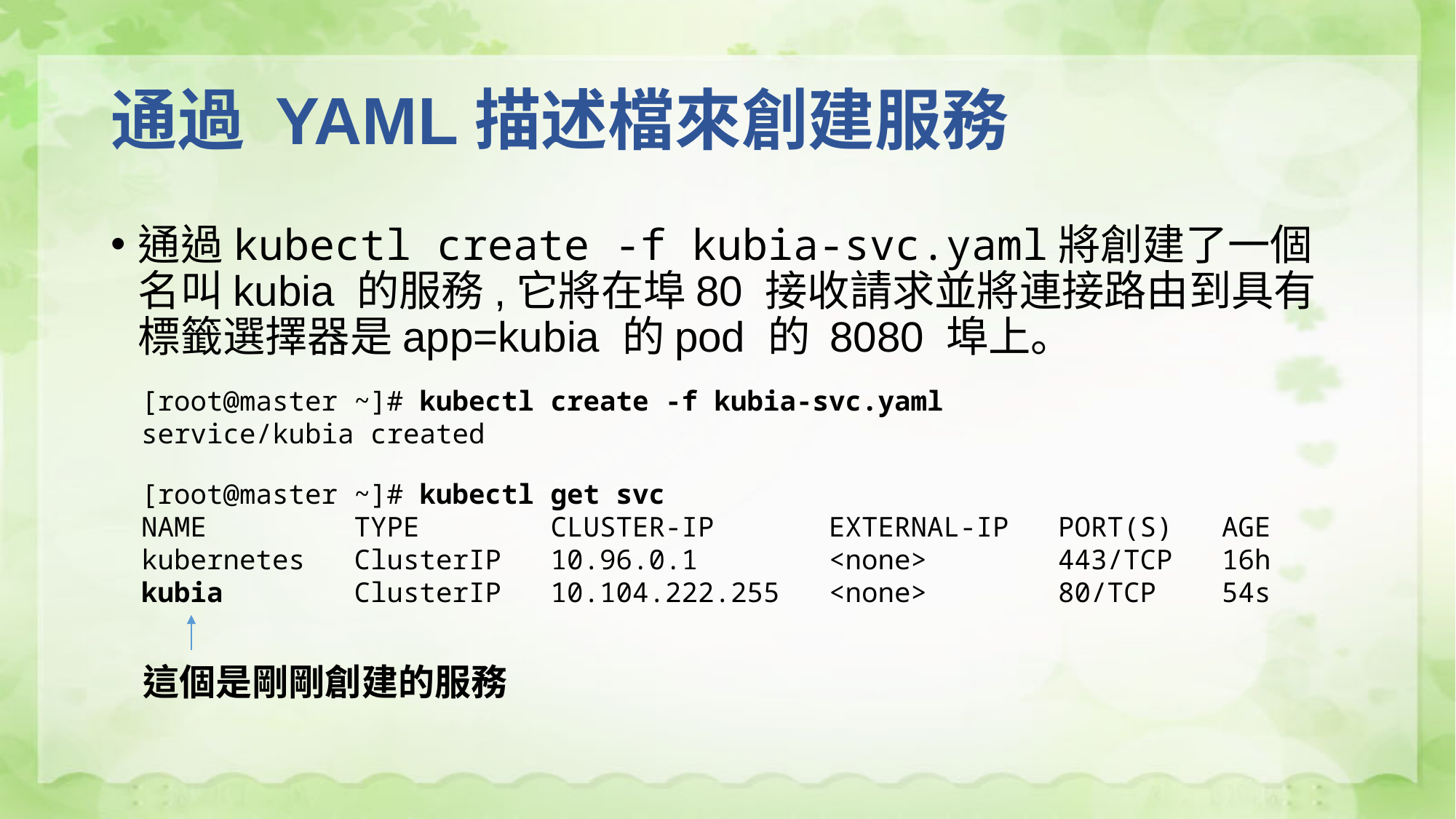

# 通過 YAML描述檔來創建服務
通過kubectl create -f kubia-svc.yaml將創建了一個名叫kubia 的服務,它將在埠80 接收請求並將連接路由到具有標籤選擇器是app=kubia 的pod 的 8080 埠上。
[root@master ~]# kubectl create -f kubia-svc.yaml
service/kubia created
[root@master ~]# kubectl get svc
NAME         TYPE        CLUSTER-IP       EXTERNAL-IP   PORT(S)   AGE
kubernetes   ClusterIP   10.96.0.1        <none>        443/TCP   16h
kubia        ClusterIP   10.104.222.255   <none>        80/TCP    54s
這個是剛剛創建的服務